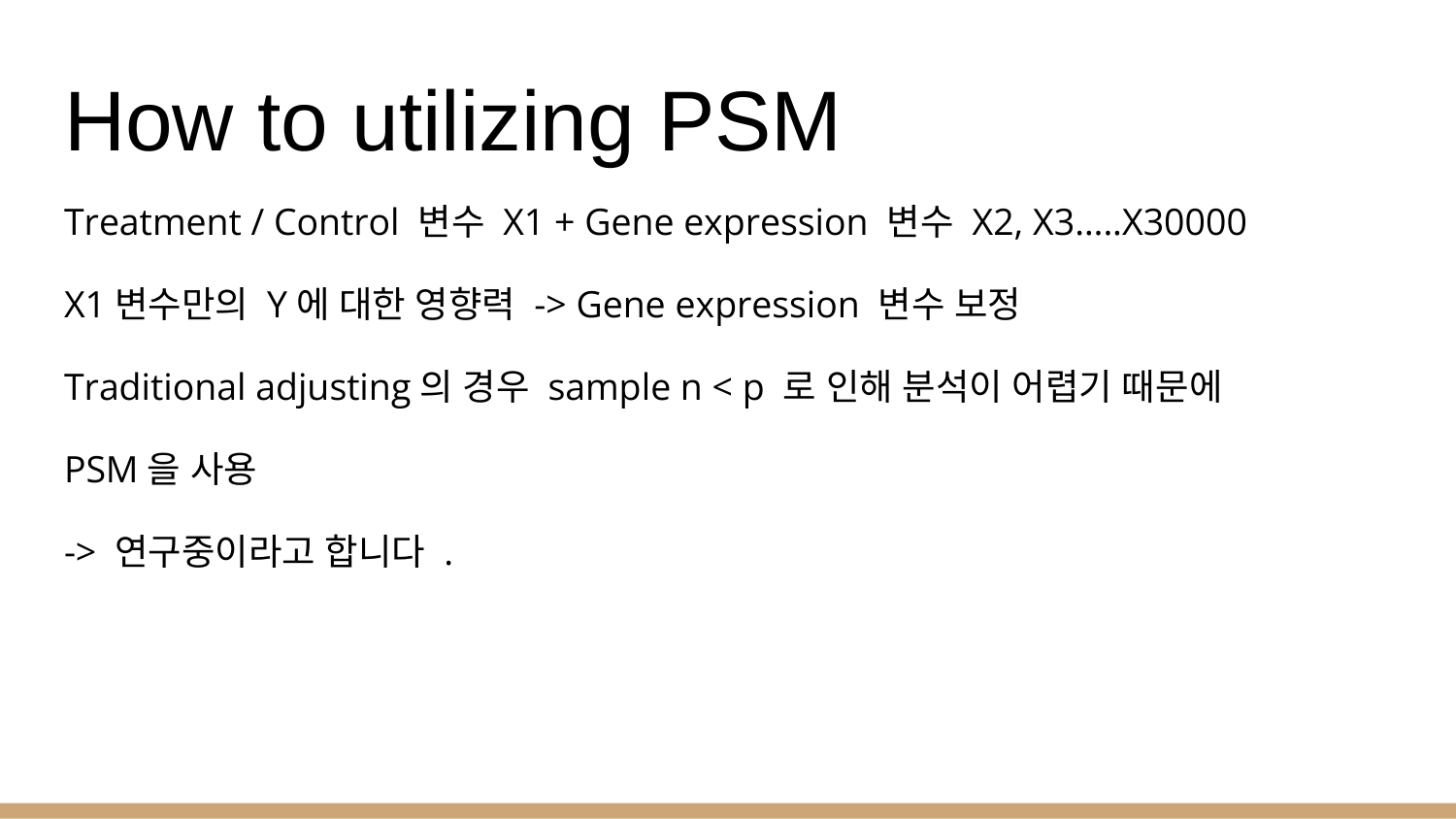

# How to utilizing PSM
Treatment / Control 변수 X1 + Gene expression 변수 X2, X3…..X30000
X1변수만의 Y에 대한 영향력 -> Gene expression 변수 보정
Traditional adjusting의 경우 sample n < p 로 인해 분석이 어렵기 때문에
PSM을 사용
-> 연구중이라고 합니다 .